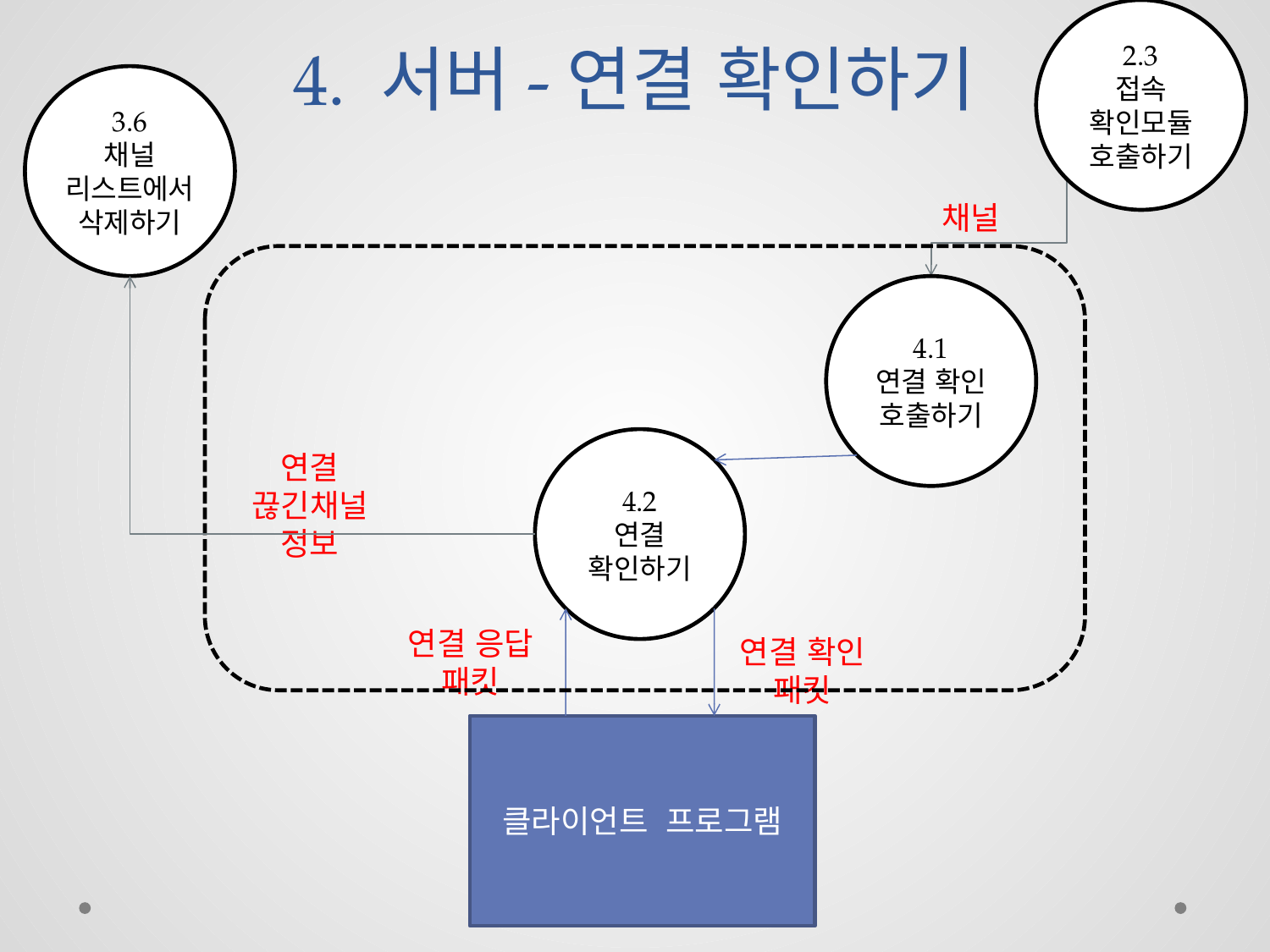

# 4. 서버-연결 확인하기
2.3
접속 확인모듈 호출하기
3.6
채널 리스트에서 삭제하기
채널

4.1
연결 확인
호출하기
4.2
연결 확인하기
연결 끊긴채널 정보
연결 응답 패킷
연결 확인 패킷
클라이언트  프로그램